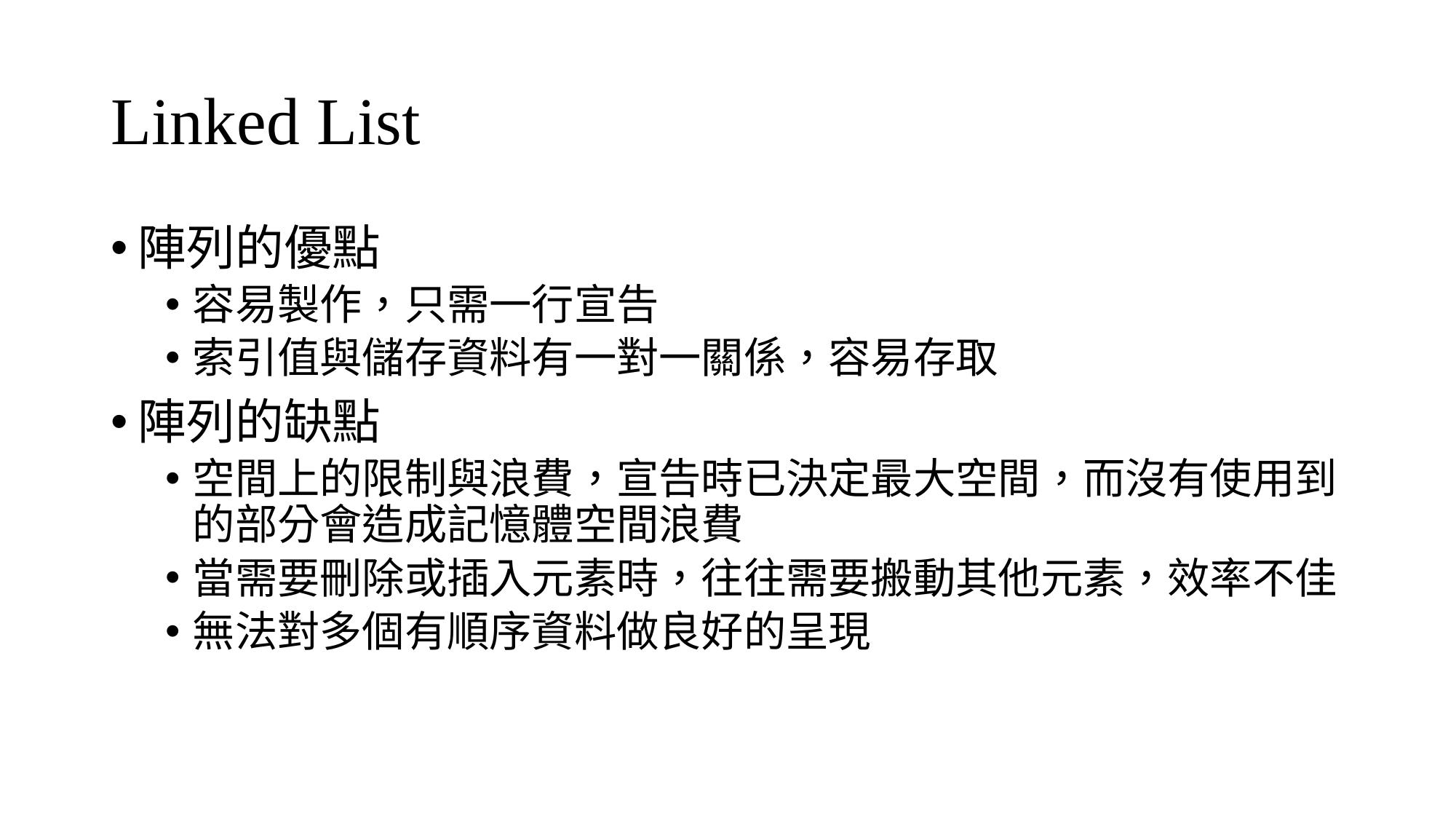

# Linked List
陣列的優點
容易製作，只需一行宣告
索引值與儲存資料有一對一關係，容易存取
陣列的缺點
空間上的限制與浪費，宣告時已決定最大空間，而沒有使用到的部分會造成記憶體空間浪費
當需要刪除或插入元素時，往往需要搬動其他元素，效率不佳
無法對多個有順序資料做良好的呈現